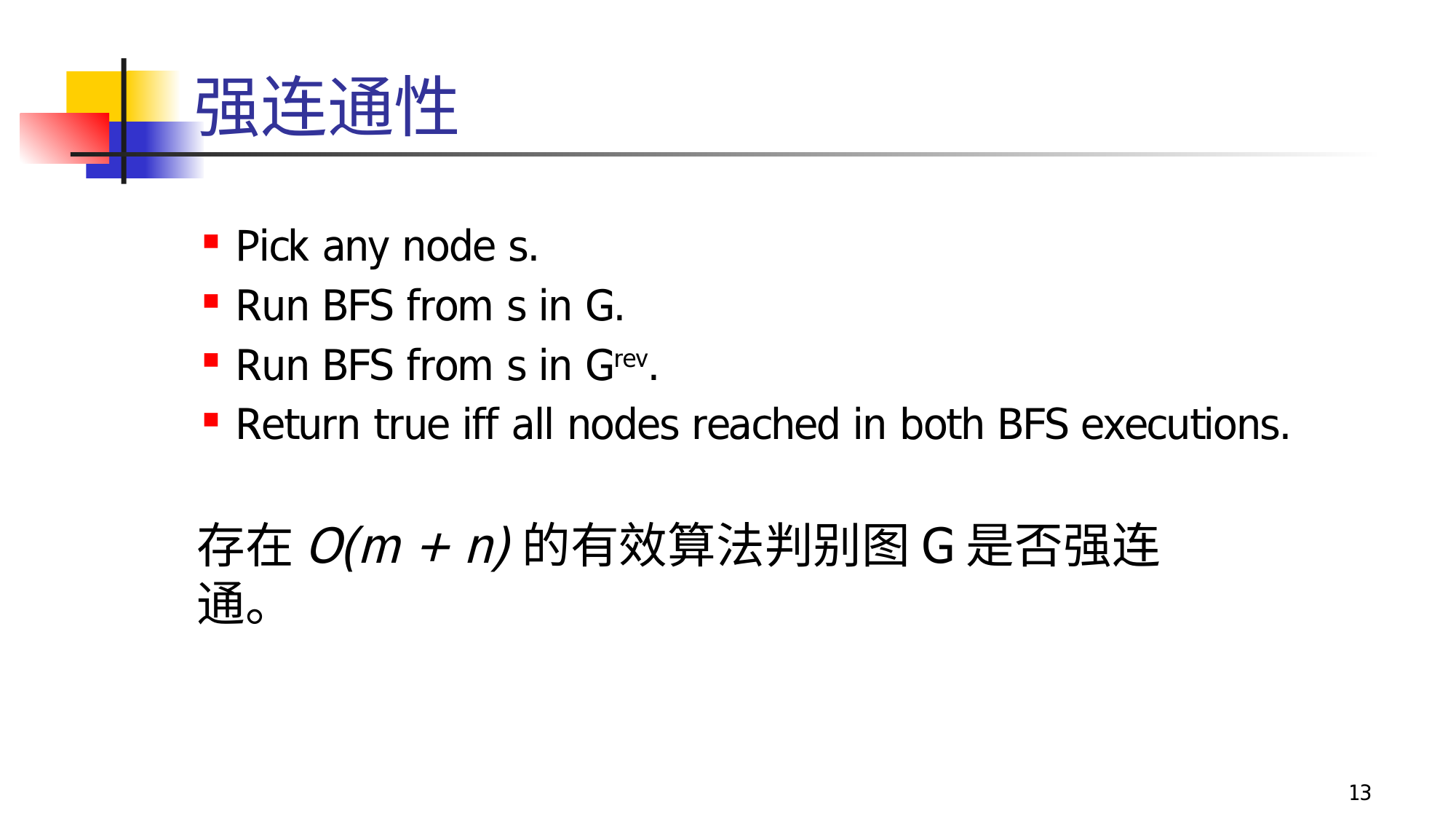

# 强连通性

Pick any node s.
Run BFS from s in G.
Run BFS from s in Grev.
Return true iff all nodes reached in both BFS executions.
存在O(m + n)的有效算法判别图G是否强连通。
13